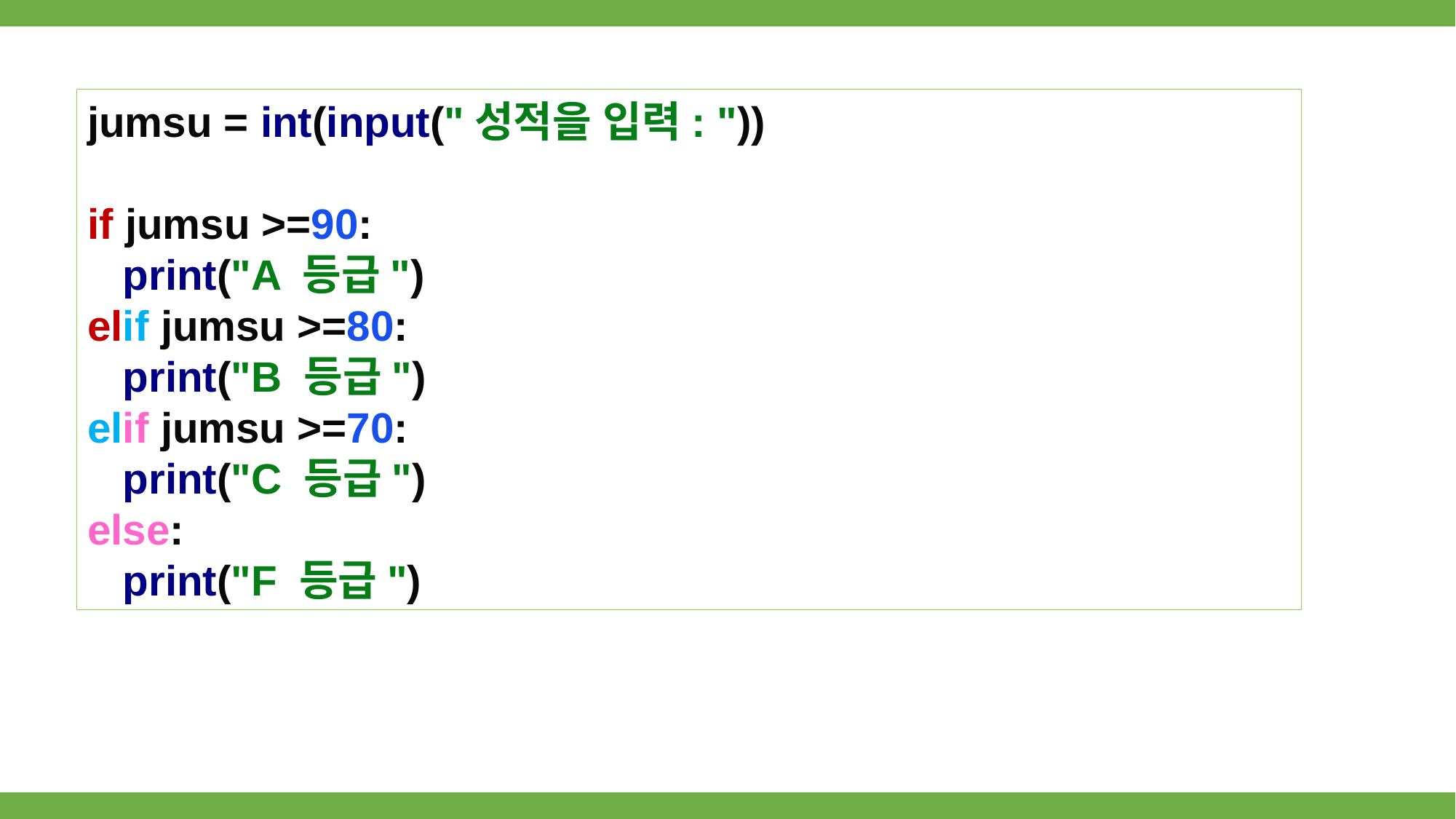

jumsu = int(input("성적을 입력: "))
if jumsu >=90:
   print("A 등급")
elif jumsu >=80:
   print("B 등급")
elif jumsu >=70:
   print("C 등급")
else:
   print("F 등급")